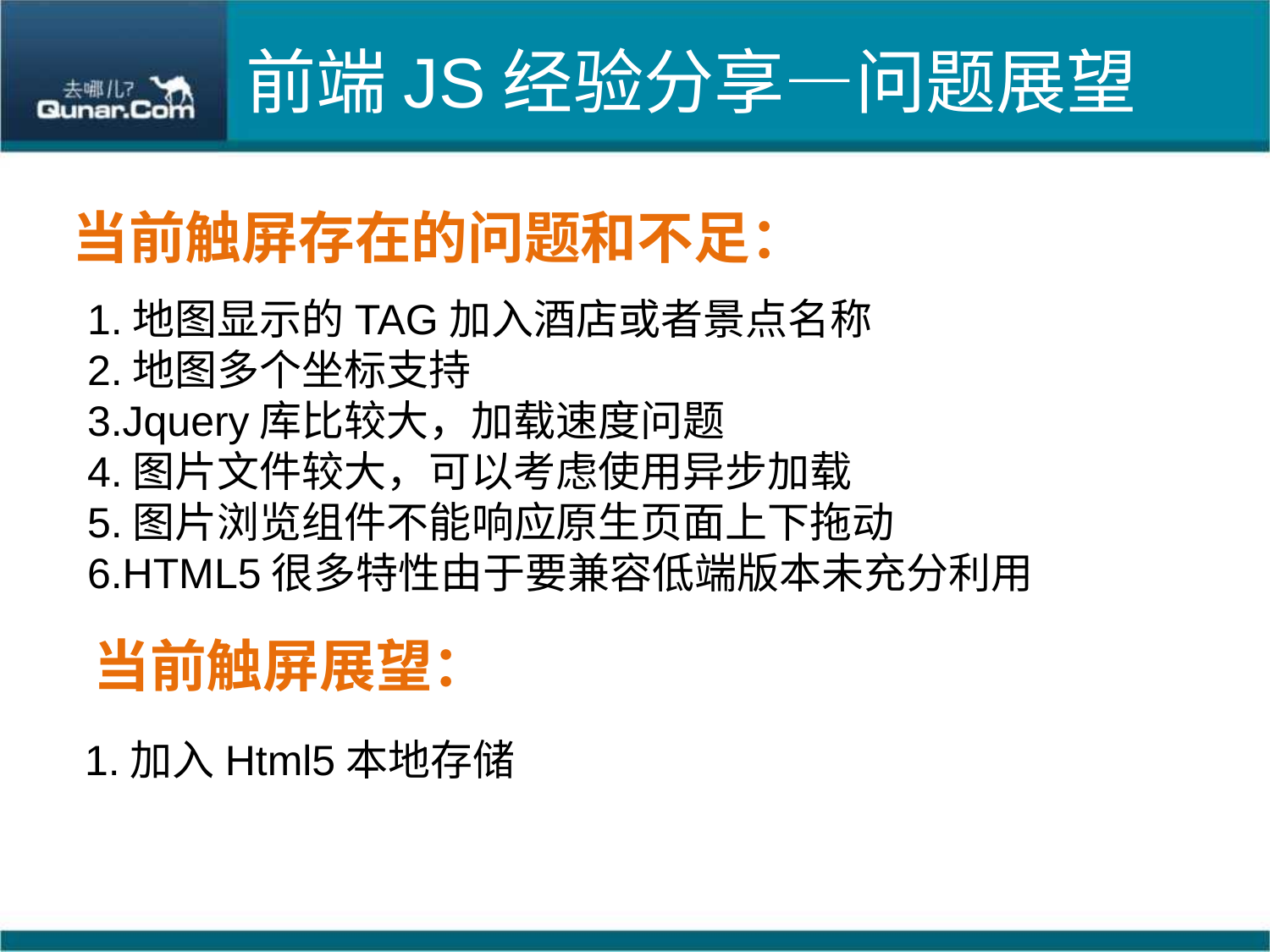

# 前端JS经验分享—问题展望
当前触屏存在的问题和不足：
1.地图显示的TAG加入酒店或者景点名称
2.地图多个坐标支持
3.Jquery库比较大，加载速度问题
4.图片文件较大，可以考虑使用异步加载
5.图片浏览组件不能响应原生页面上下拖动
6.HTML5很多特性由于要兼容低端版本未充分利用
当前触屏展望：
1.加入Html5本地存储